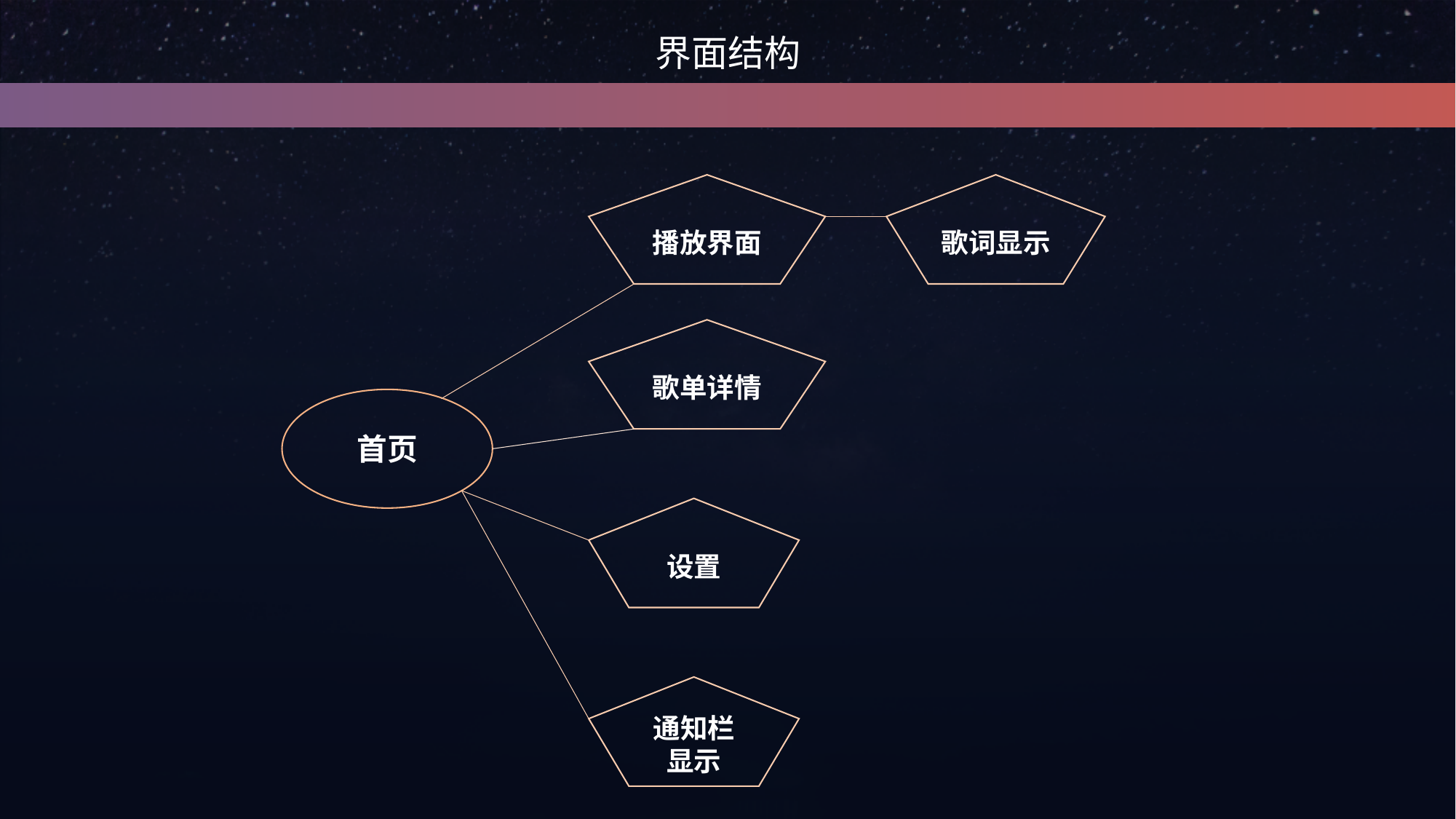

界面结构

播放界面
歌词显示
歌单详情
首页
设置
通知栏显示